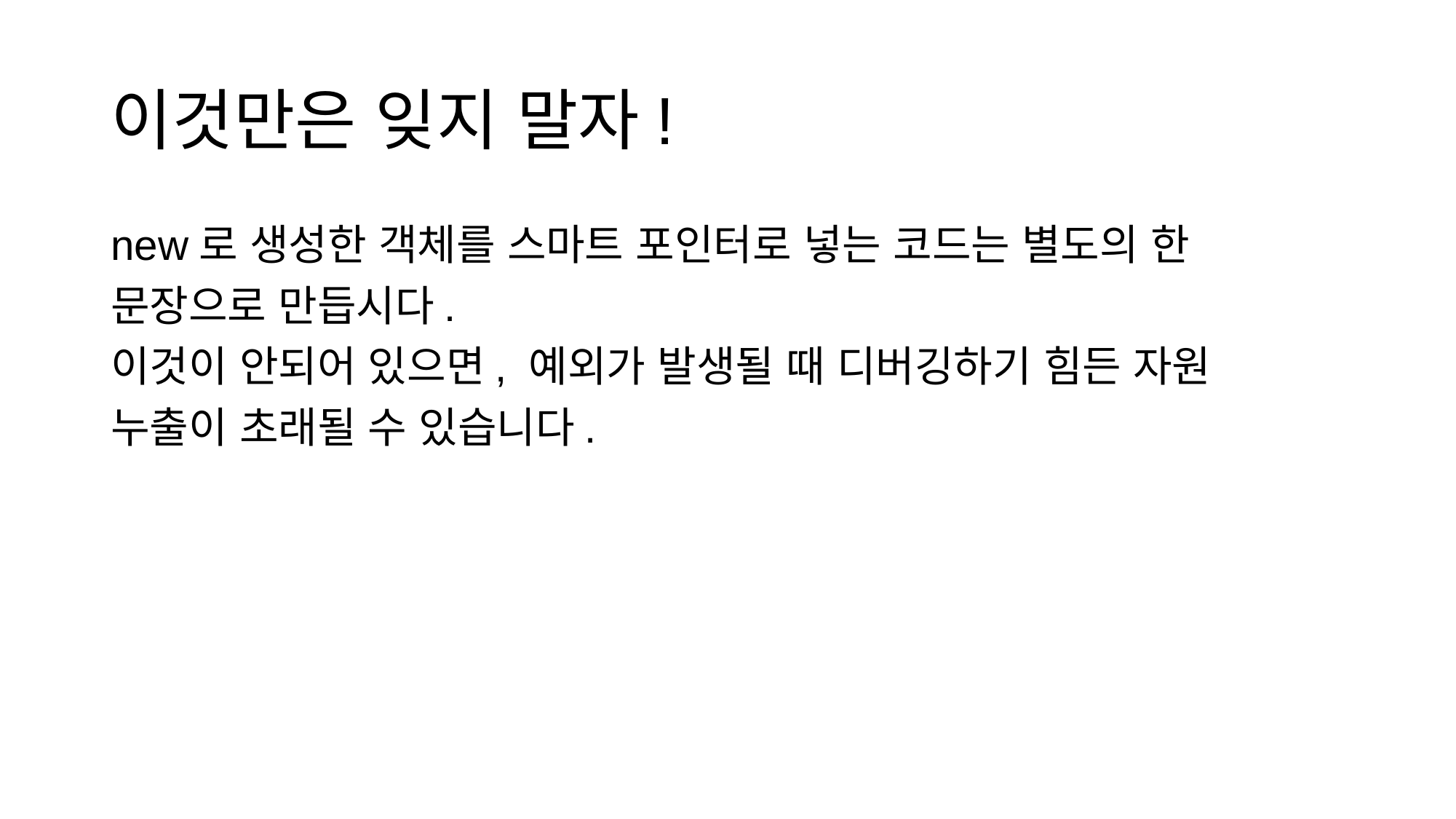

# 이것만은 잊지 말자!
new로 생성한 객체를 스마트 포인터로 넣는 코드는 별도의 한
문장으로 만듭시다.
이것이 안되어 있으면, 예외가 발생될 때 디버깅하기 힘든 자원
누출이 초래될 수 있습니다.